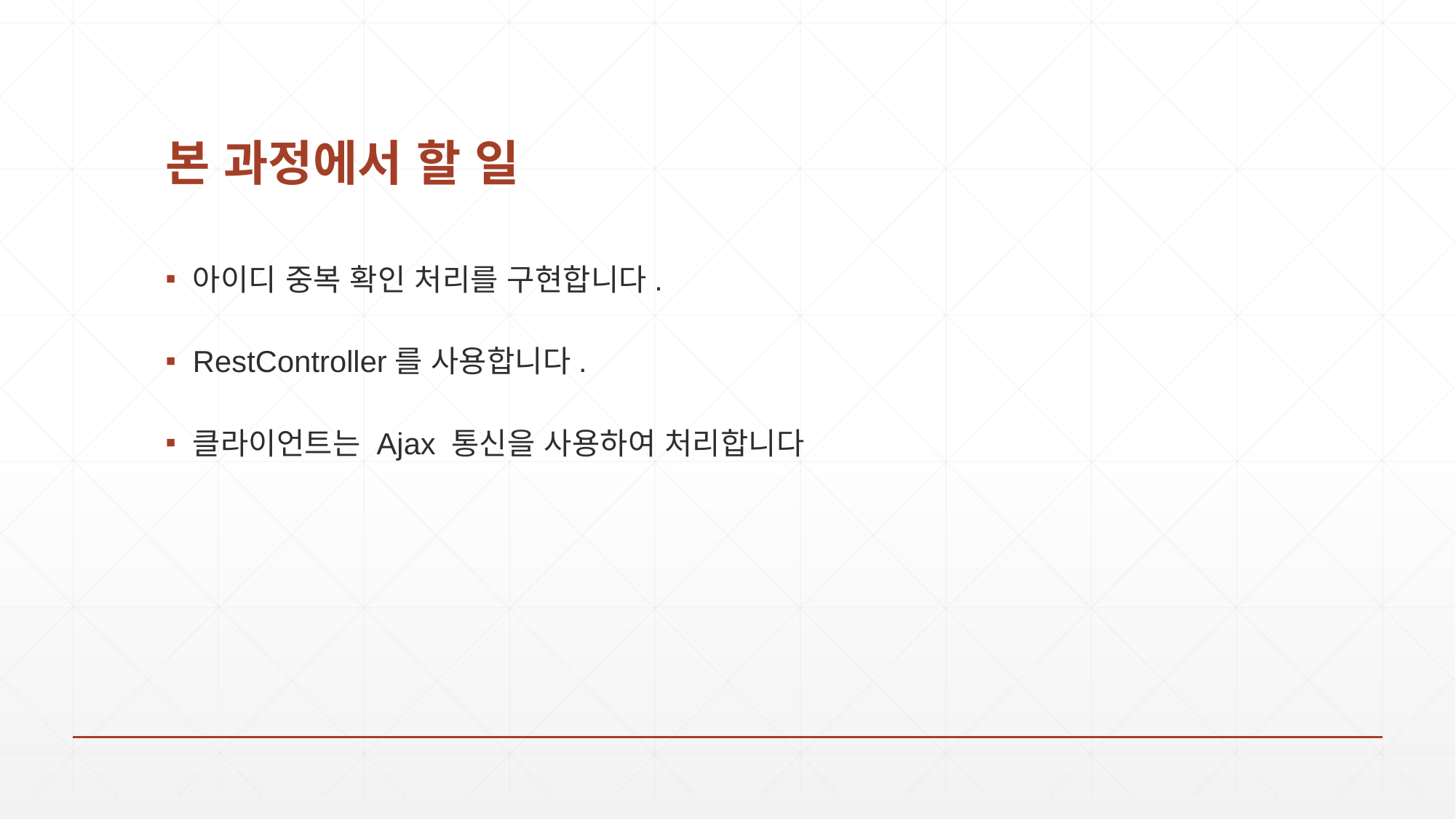

# 본 과정에서 할 일
아이디 중복 확인 처리를 구현합니다.
RestController를 사용합니다.
클라이언트는 Ajax 통신을 사용하여 처리합니다